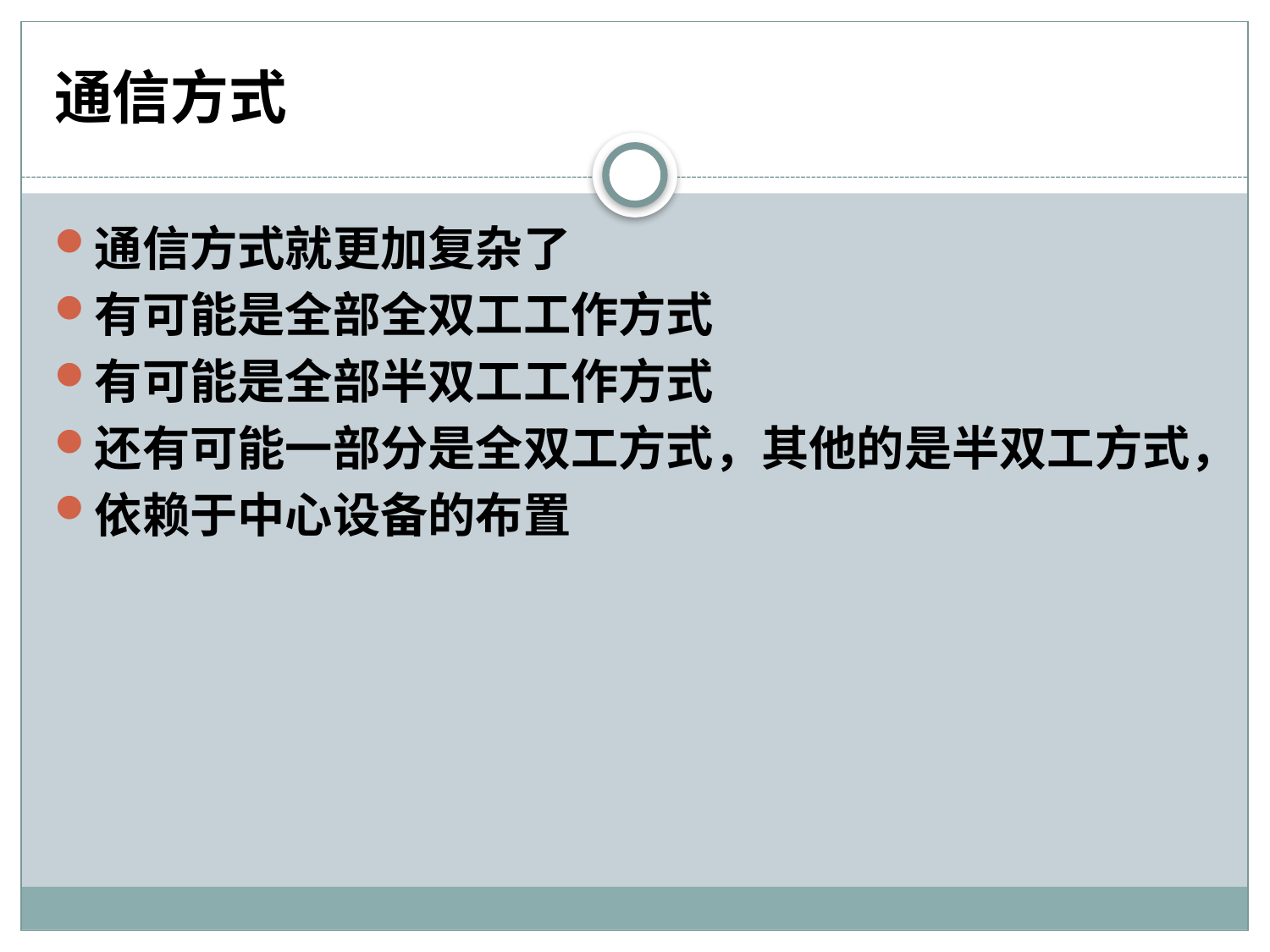

# 通信方式
通信方式就更加复杂了
有可能是全部全双工工作方式
有可能是全部半双工工作方式
还有可能一部分是全双工方式，其他的是半双工方式，
依赖于中心设备的布置